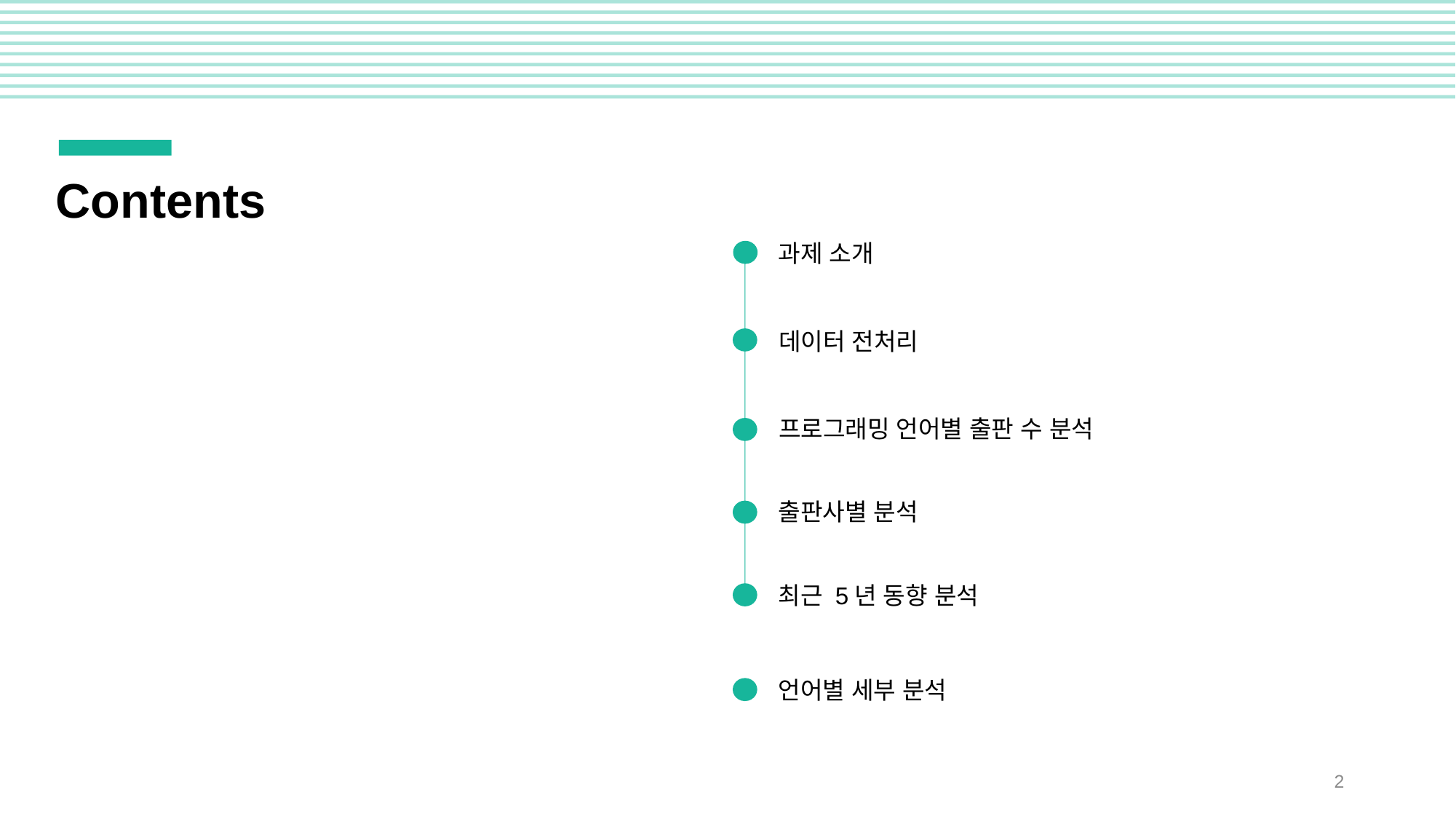

Contents
과제 소개

데이터 전처리

프로그래밍 언어별 출판 수 분석

출판사별 분석

최근 5년 동향 분석

언어별 세부 분석

2